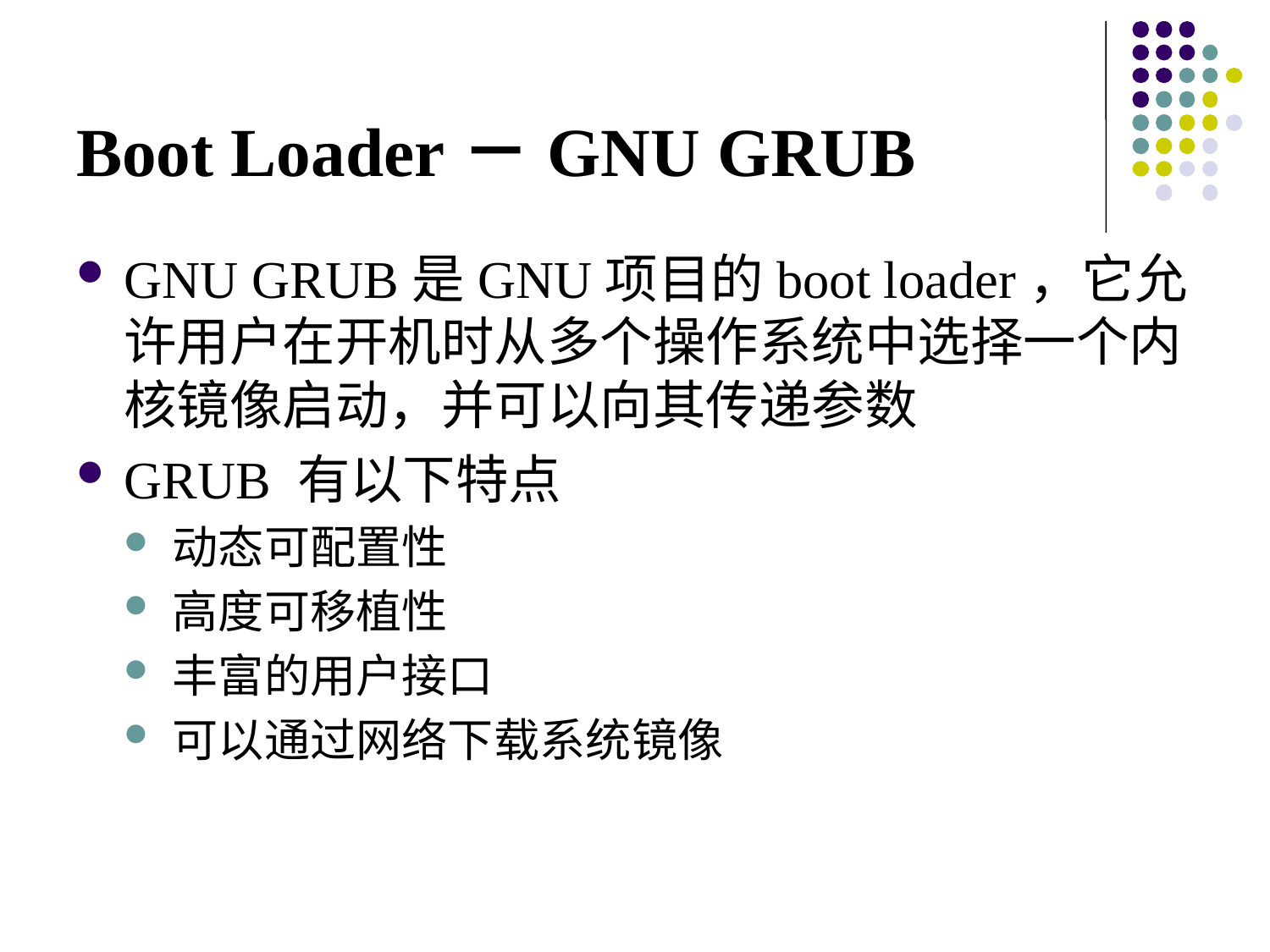

# Boot Loader－GNU GRUB
GNU GRUB是GNU项目的boot loader，它允许用户在开机时从多个操作系统中选择一个内核镜像启动，并可以向其传递参数
GRUB 有以下特点
动态可配置性
高度可移植性
丰富的用户接口
可以通过网络下载系统镜像